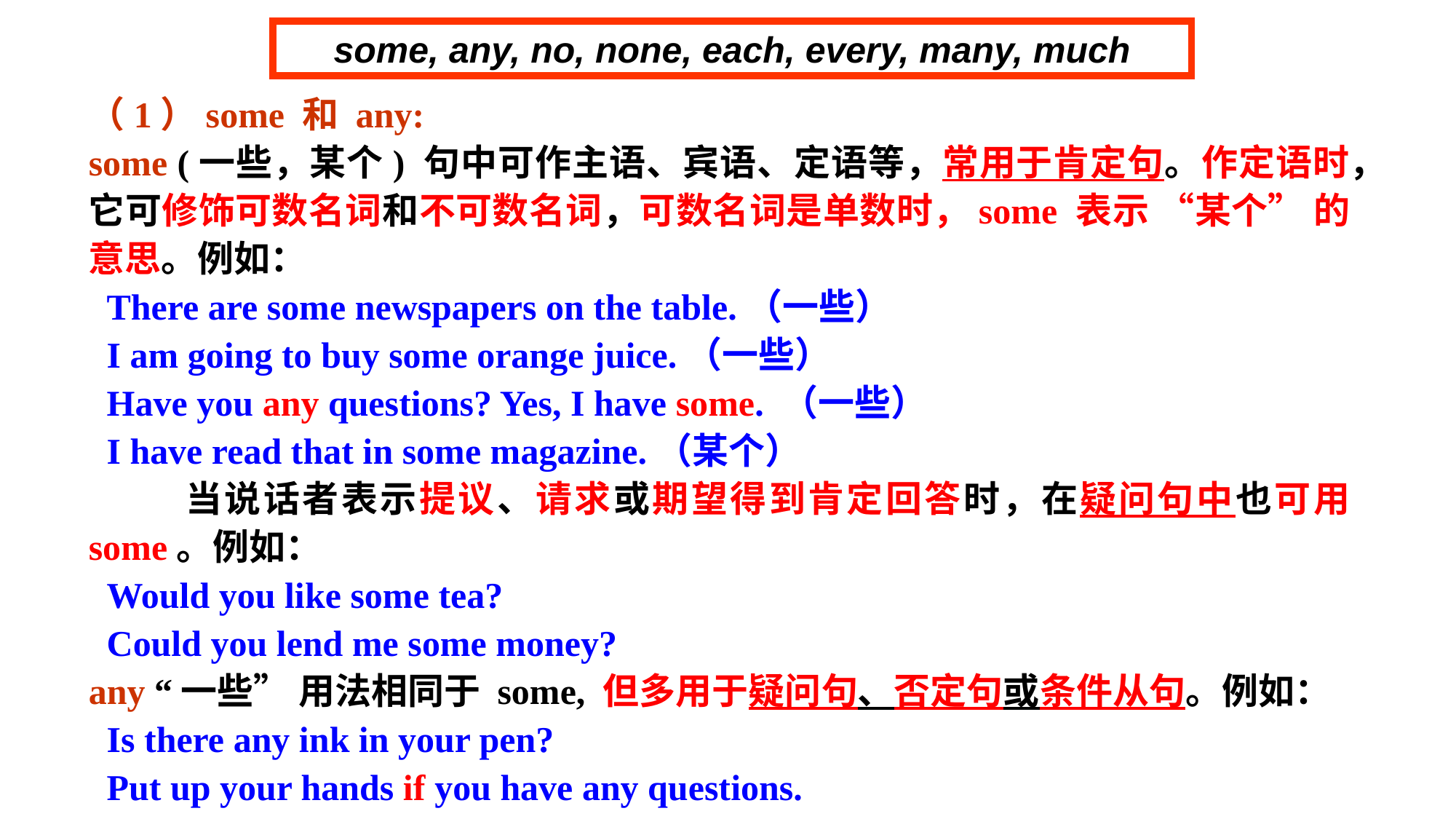

some, any, no, none, each, every, many, much
（1）some 和 any:
some (一些，某个) 句中可作主语、宾语、定语等，常用于肯定句。作定语时，它可修饰可数名词和不可数名词，可数名词是单数时，some 表示 “某个” 的意思。例如：
  There are some newspapers on the table.（一些）
  I am going to buy some orange juice.（一些）
  Have you any questions? Yes, I have some. （一些）
  I have read that in some magazine.（某个）
        当说话者表示提议、请求或期望得到肯定回答时，在疑问句中也可用 some。例如：
  Would you like some tea?
  Could you lend me some money?
any “一些” 用法相同于 some, 但多用于疑问句、否定句或条件从句。例如：
  Is there any ink in your pen?
  Put up your hands if you have any questions.